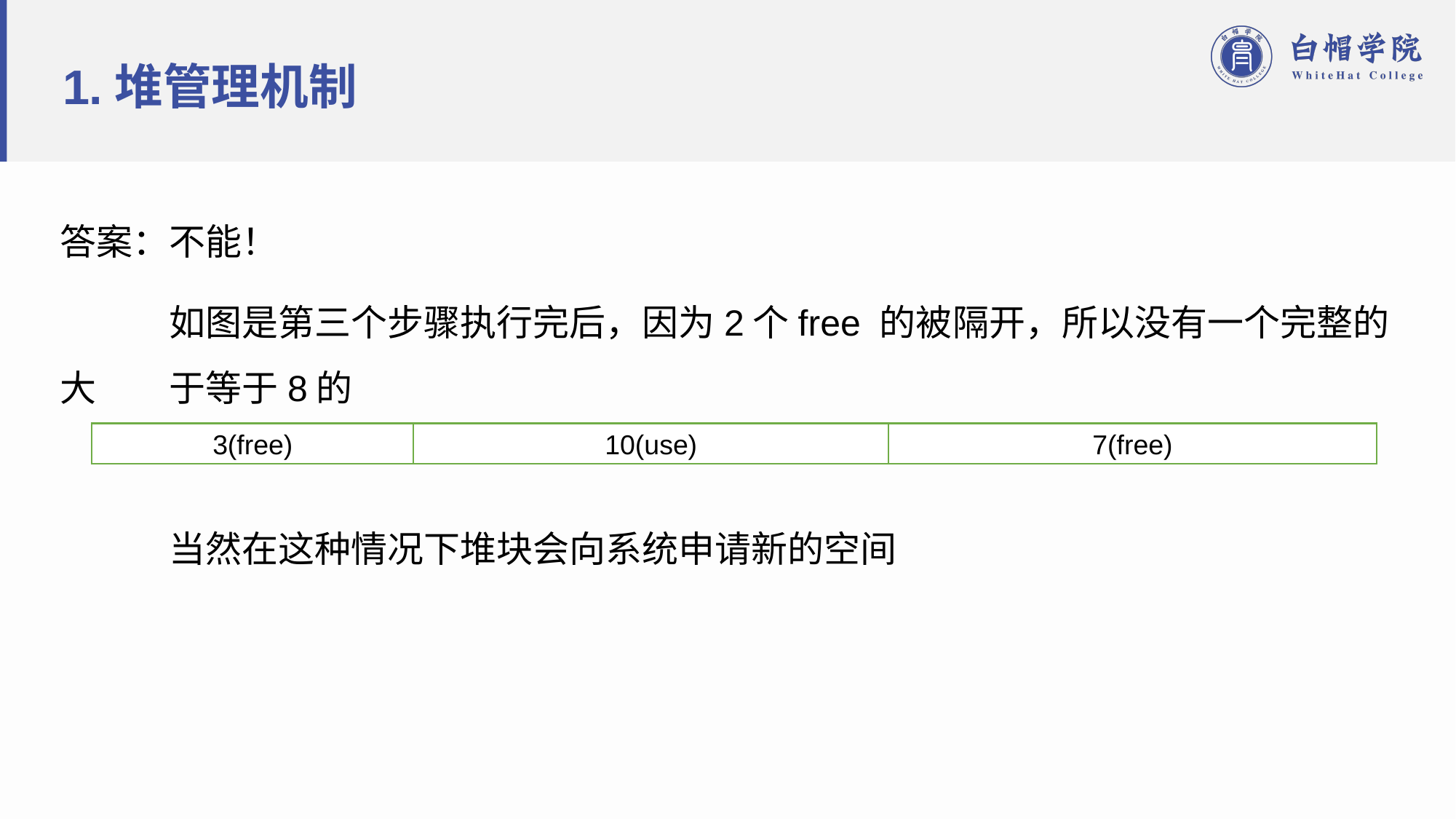

# 1.堆管理机制
答案：不能！
	如图是第三个步骤执行完后，因为2个free 的被隔开，所以没有一个完整的大	于等于8的

	当然在这种情况下堆块会向系统申请新的空间
3(free)
10(use)
7(free)